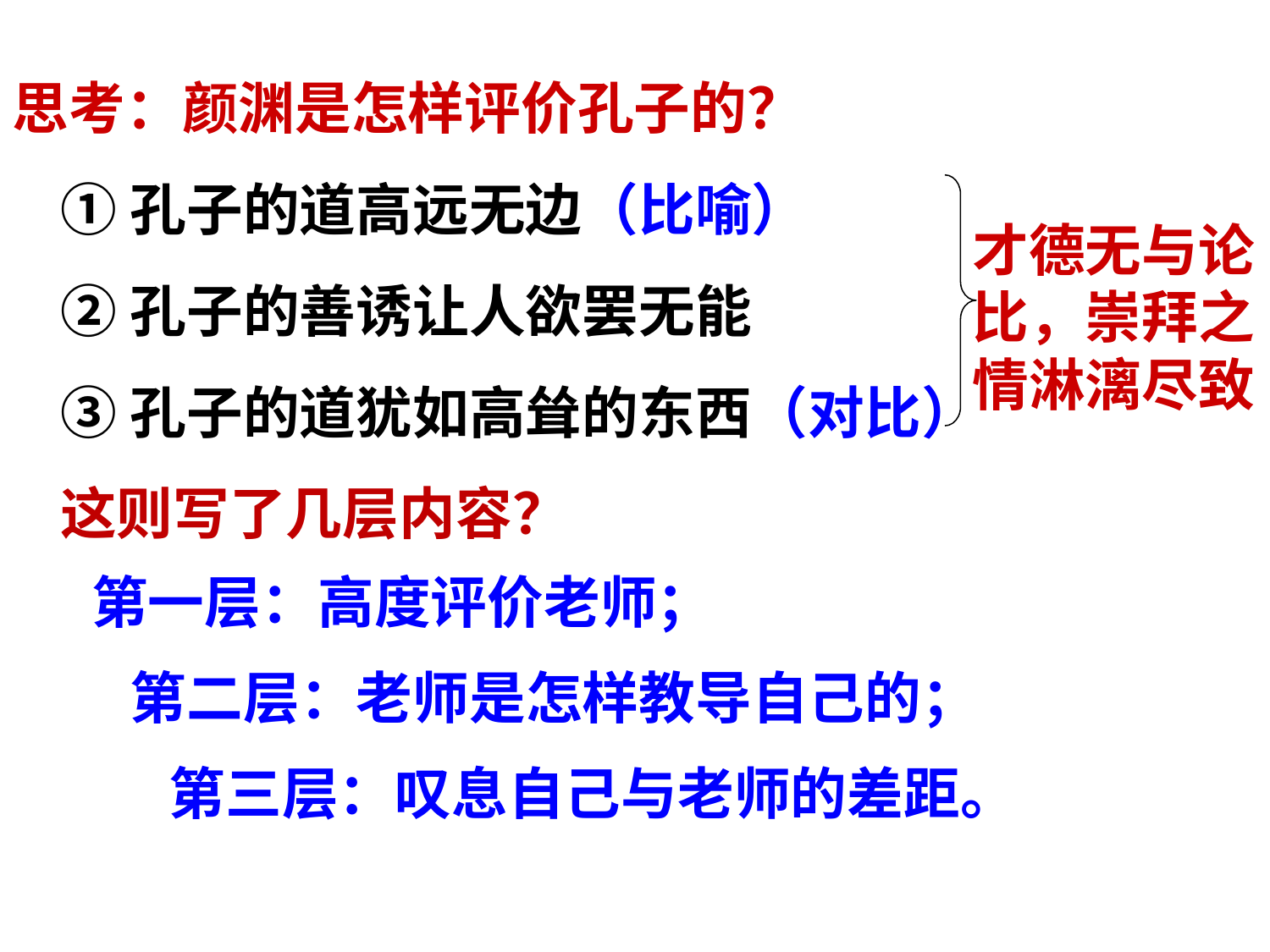

思考：颜渊是怎样评价孔子的？
①孔子的道高远无边（比喻）
②孔子的善诱让人欲罢无能
③孔子的道犹如高耸的东西（对比）
这则写了几层内容？

才德无与论比，崇拜之情淋漓尽致
 第一层：高度评价老师；
    第二层：老师是怎样教导自己的；
       第三层：叹息自己与老师的差距。